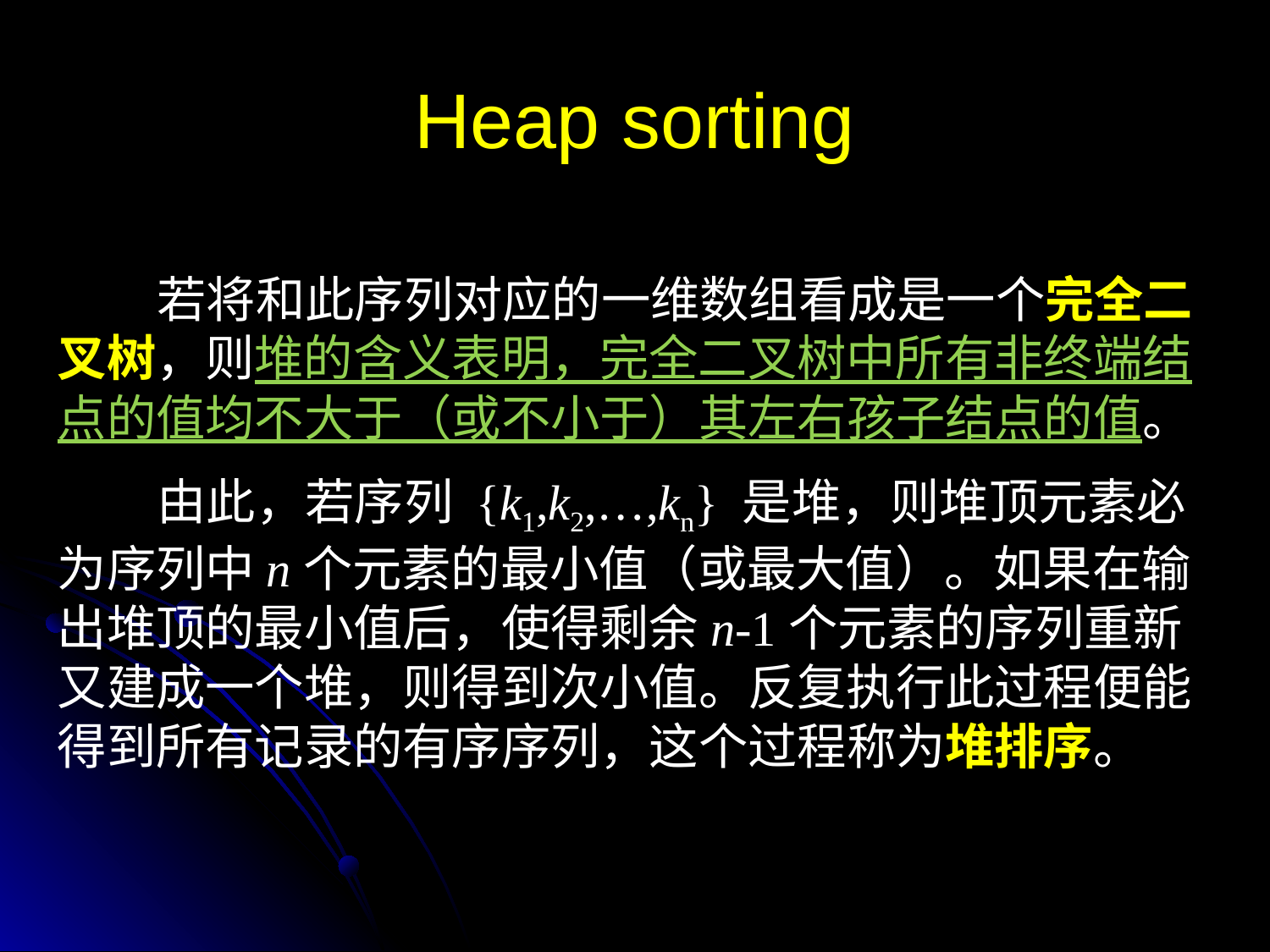

Heap sorting
        若将和此序列对应的一维数组看成是一个完全二叉树，则堆的含义表明，完全二叉树中所有非终端结点的值均不大于（或不小于）其左右孩子结点的值。
        由此，若序列 {k1,k2,…,kn} 是堆，则堆顶元素必为序列中n个元素的最小值（或最大值）。如果在输出堆顶的最小值后，使得剩余n-1个元素的序列重新又建成一个堆，则得到次小值。反复执行此过程便能得到所有记录的有序序列，这个过程称为堆排序。